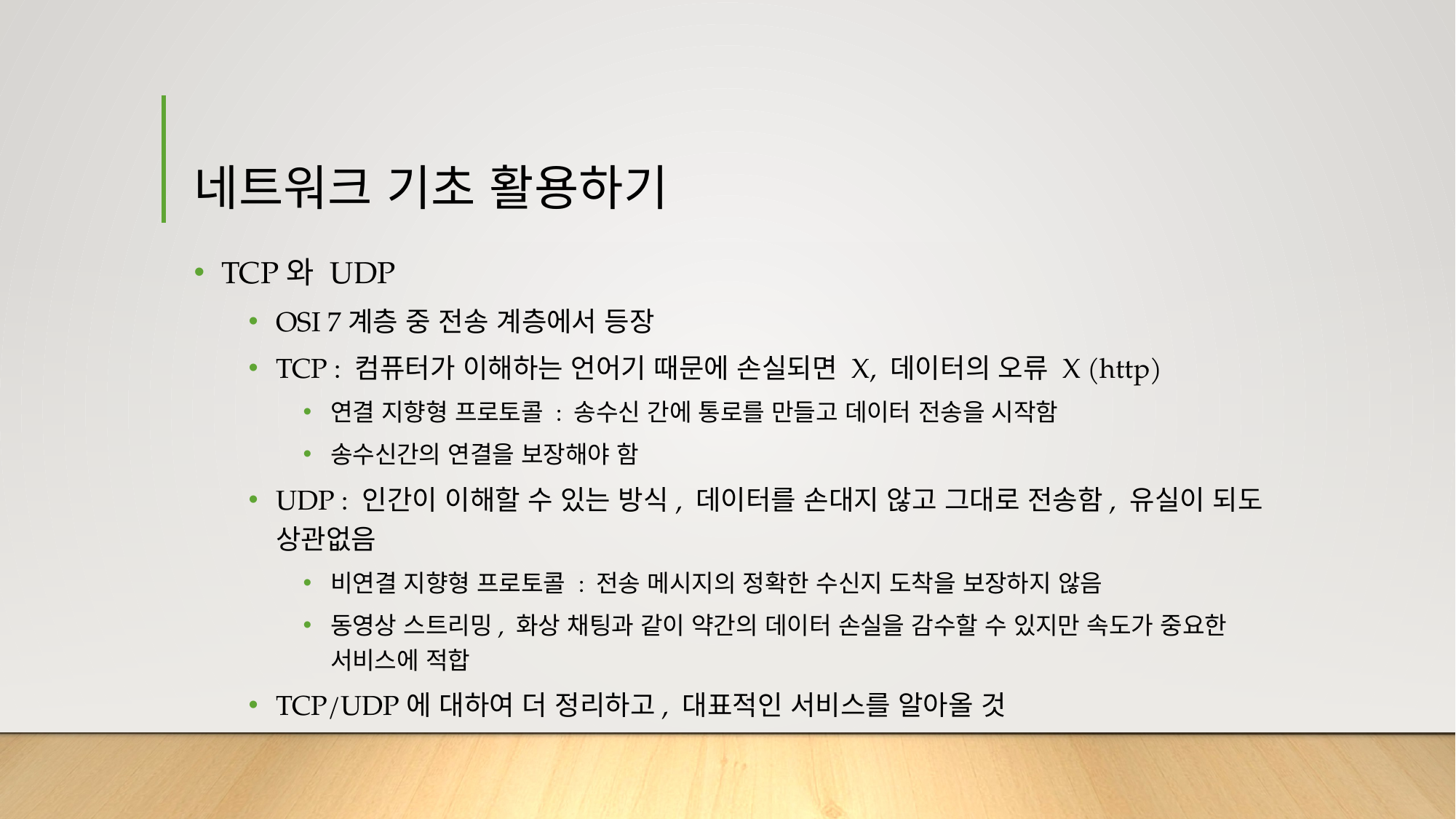

# 네트워크 기초 활용하기
TCP와 UDP
OSI 7계층 중 전송 계층에서 등장
TCP : 컴퓨터가 이해하는 언어기 때문에 손실되면 X, 데이터의 오류 X (http)
연결 지향형 프로토콜 : 송수신 간에 통로를 만들고 데이터 전송을 시작함
송수신간의 연결을 보장해야 함
UDP : 인간이 이해할 수 있는 방식, 데이터를 손대지 않고 그대로 전송함, 유실이 되도 상관없음
비연결 지향형 프로토콜 : 전송 메시지의 정확한 수신지 도착을 보장하지 않음
동영상 스트리밍, 화상 채팅과 같이 약간의 데이터 손실을 감수할 수 있지만 속도가 중요한 서비스에 적합
TCP/UDP에 대하여 더 정리하고, 대표적인 서비스를 알아올 것